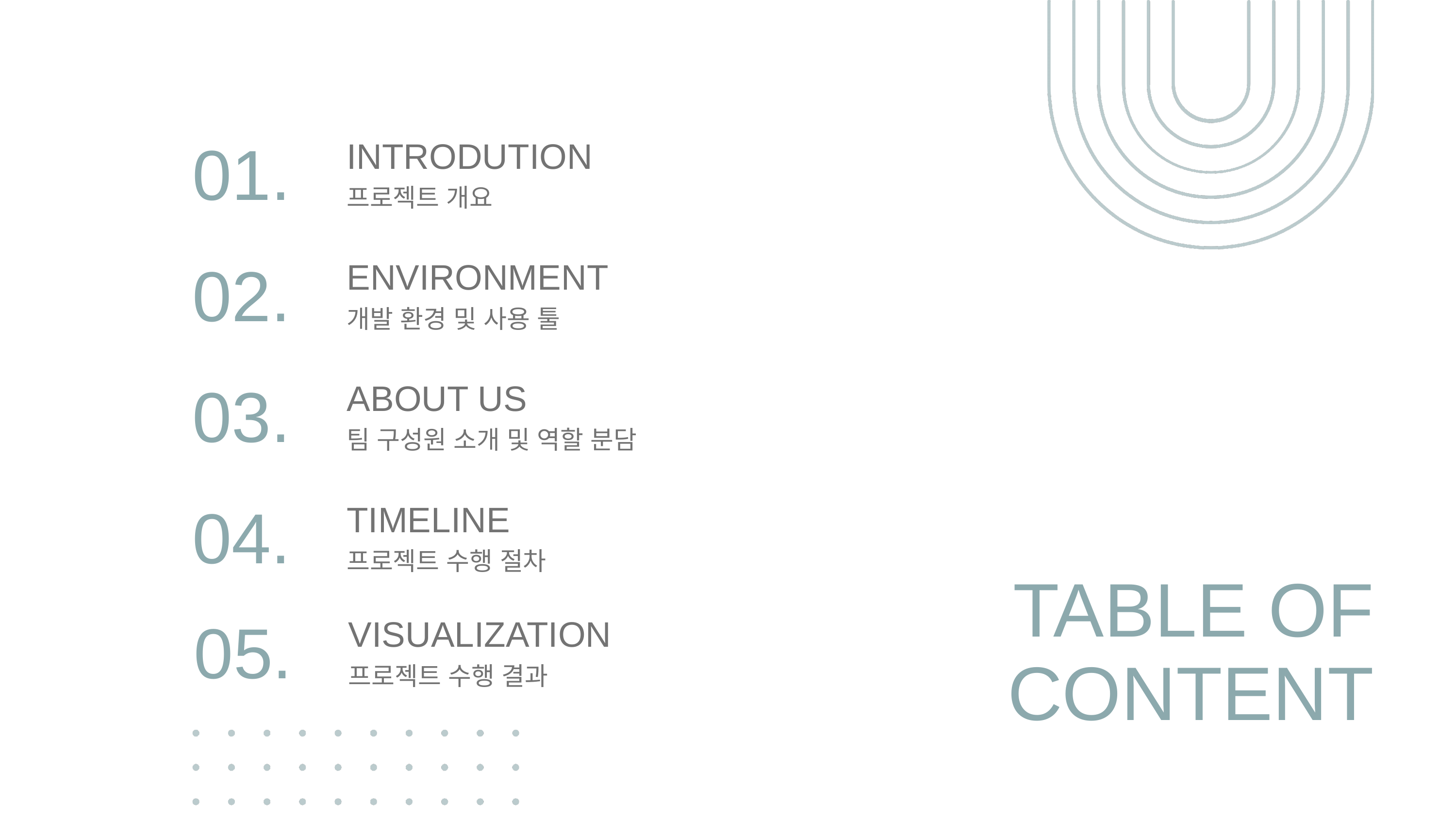

01.
INTRODUTION
프로젝트 개요
02.
ENVIRONMENT
개발 환경 및 사용 툴
03.
ABOUT US
팀 구성원 소개 및 역할 분담
04.
TIMELINE
프로젝트 수행 절차
TABLE OF
CONTENT
05.
VISUALIZATION
프로젝트 수행 결과